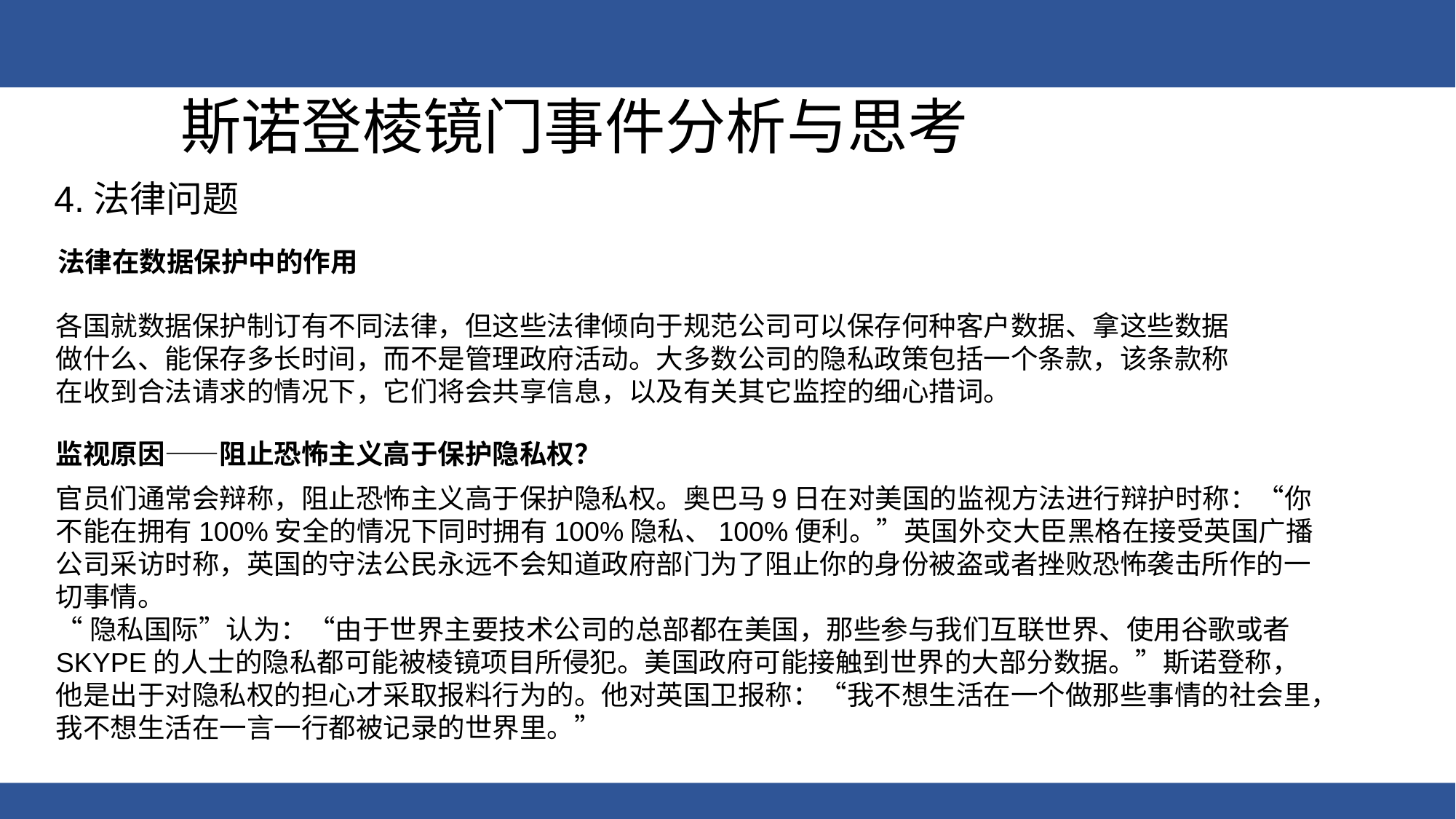

斯诺登棱镜门事件分析与思考
4.法律问题
法律在数据保护中的作用
各国就数据保护制订有不同法律，但这些法律倾向于规范公司可以保存何种客户数据、拿这些数据做什么、能保存多长时间，而不是管理政府活动。大多数公司的隐私政策包括一个条款，该条款称在收到合法请求的情况下，它们将会共享信息，以及有关其它监控的细心措词。
监视原因——阻止恐怖主义高于保护隐私权？
官员们通常会辩称，阻止恐怖主义高于保护隐私权。奥巴马9日在对美国的监视方法进行辩护时称：“你不能在拥有100%安全的情况下同时拥有100%隐私、100%便利。”英国外交大臣黑格在接受英国广播公司采访时称，英国的守法公民永远不会知道政府部门为了阻止你的身份被盗或者挫败恐怖袭击所作的一切事情。
“隐私国际”认为：“由于世界主要技术公司的总部都在美国，那些参与我们互联世界、使用谷歌或者SKYPE的人士的隐私都可能被棱镜项目所侵犯。美国政府可能接触到世界的大部分数据。”斯诺登称，他是出于对隐私权的担心才采取报料行为的。他对英国卫报称：“我不想生活在一个做那些事情的社会里，我不想生活在一言一行都被记录的世界里。”